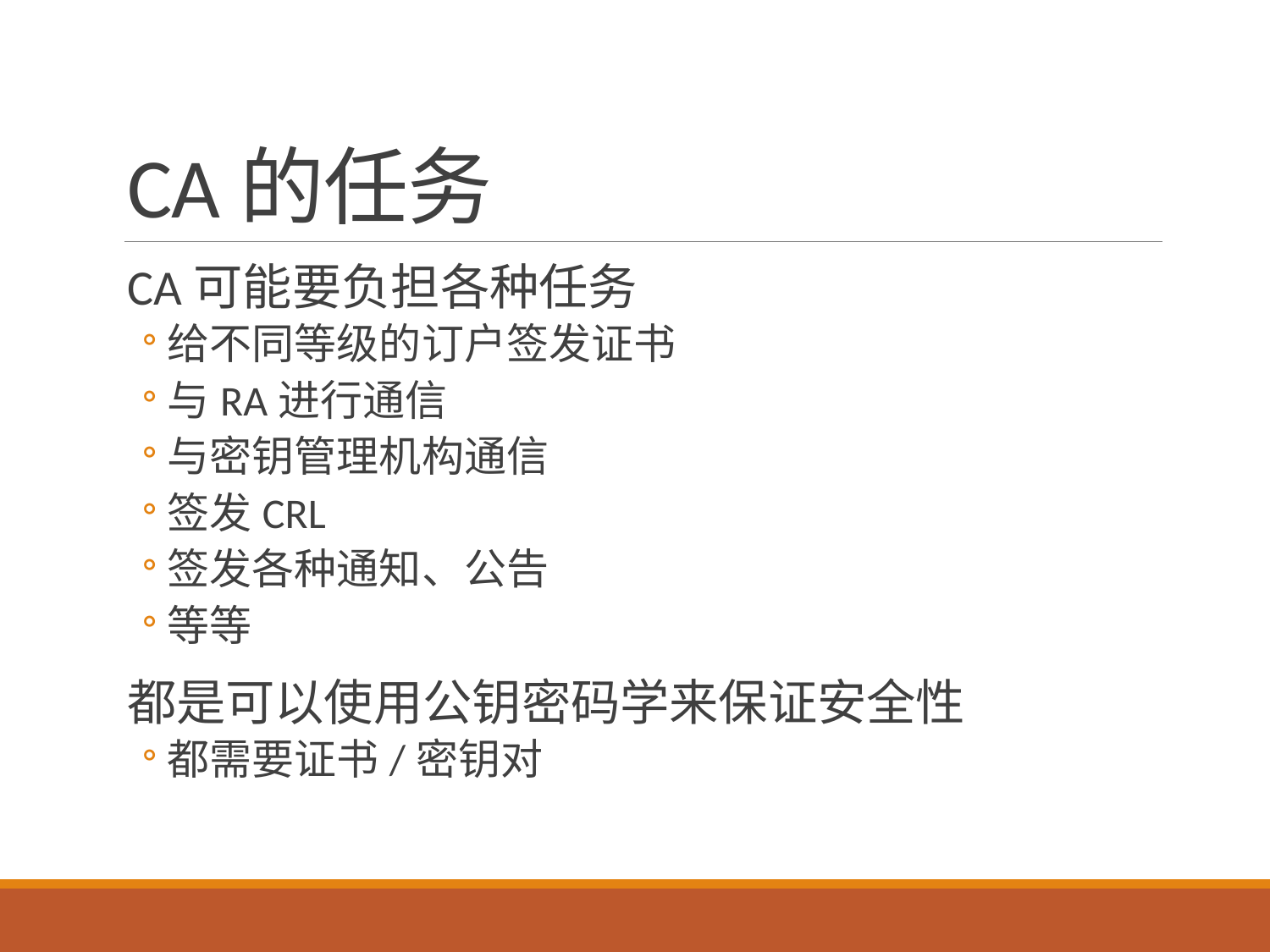

# CA的任务
CA可能要负担各种任务
给不同等级的订户签发证书
与RA进行通信
与密钥管理机构通信
签发CRL
签发各种通知、公告
等等
都是可以使用公钥密码学来保证安全性
都需要证书/密钥对
25